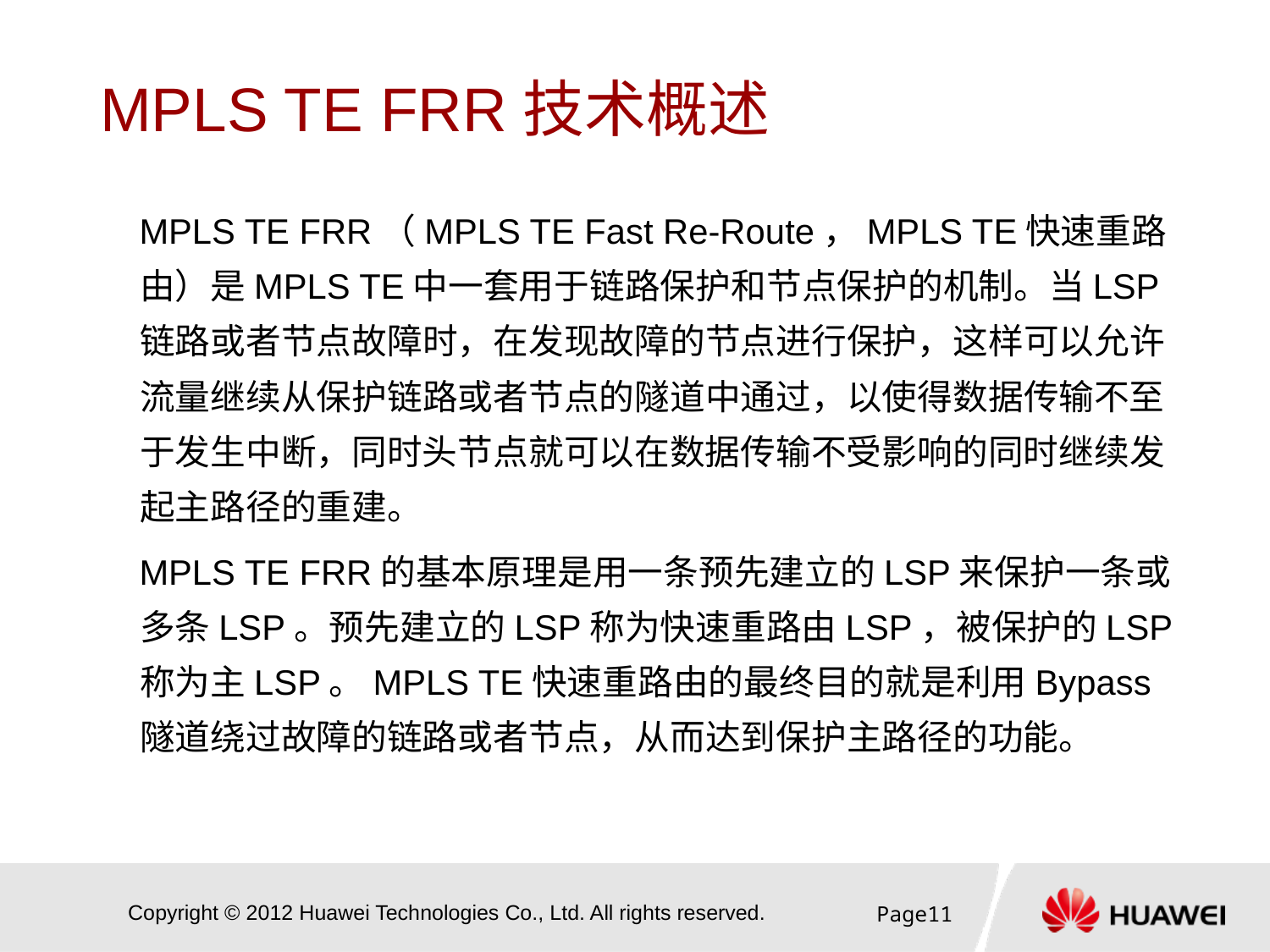

# MPLS TE FRR技术概述
MPLS TE FRR（MPLS TE Fast Re-Route，MPLS TE快速重路由）是MPLS TE中一套用于链路保护和节点保护的机制。当LSP链路或者节点故障时，在发现故障的节点进行保护，这样可以允许流量继续从保护链路或者节点的隧道中通过，以使得数据传输不至于发生中断，同时头节点就可以在数据传输不受影响的同时继续发起主路径的重建。
MPLS TE FRR的基本原理是用一条预先建立的LSP来保护一条或多条LSP。预先建立的LSP称为快速重路由LSP，被保护的LSP称为主LSP。MPLS TE快速重路由的最终目的就是利用Bypass隧道绕过故障的链路或者节点，从而达到保护主路径的功能。
Page11